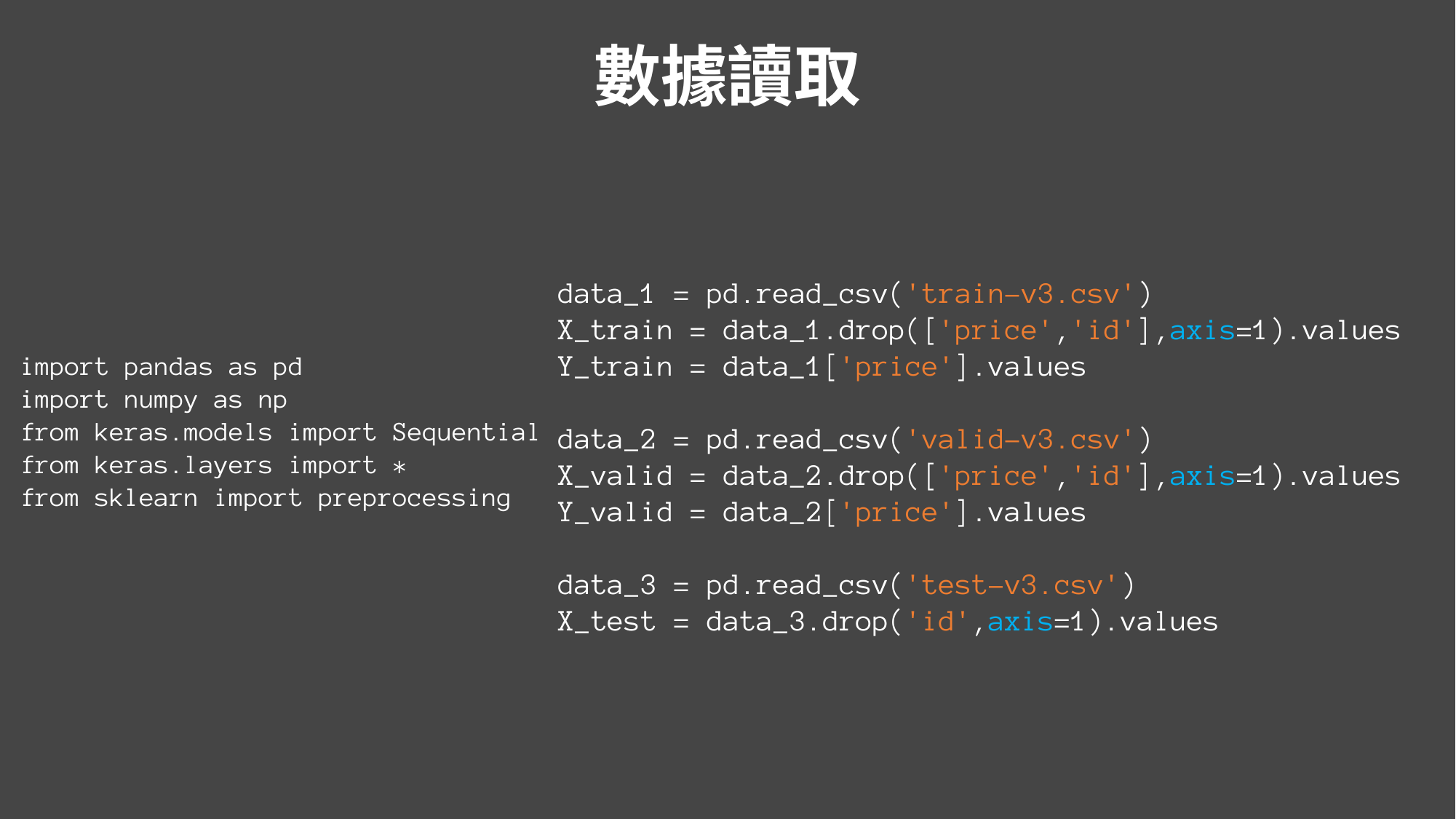

數據讀取
data_1 = pd.read_csv('train-v3.csv')
X_train = data_1.drop(['price','id'],axis=1).values
Y_train = data_1['price'].values

data_2 = pd.read_csv('valid-v3.csv')
X_valid = data_2.drop(['price','id'],axis=1).values
Y_valid = data_2['price'].values

data_3 = pd.read_csv('test-v3.csv')
X_test = data_3.drop('id',axis=1).values
import pandas as pd
import numpy as np
from keras.models import Sequential
from keras.layers import *
from sklearn import preprocessing